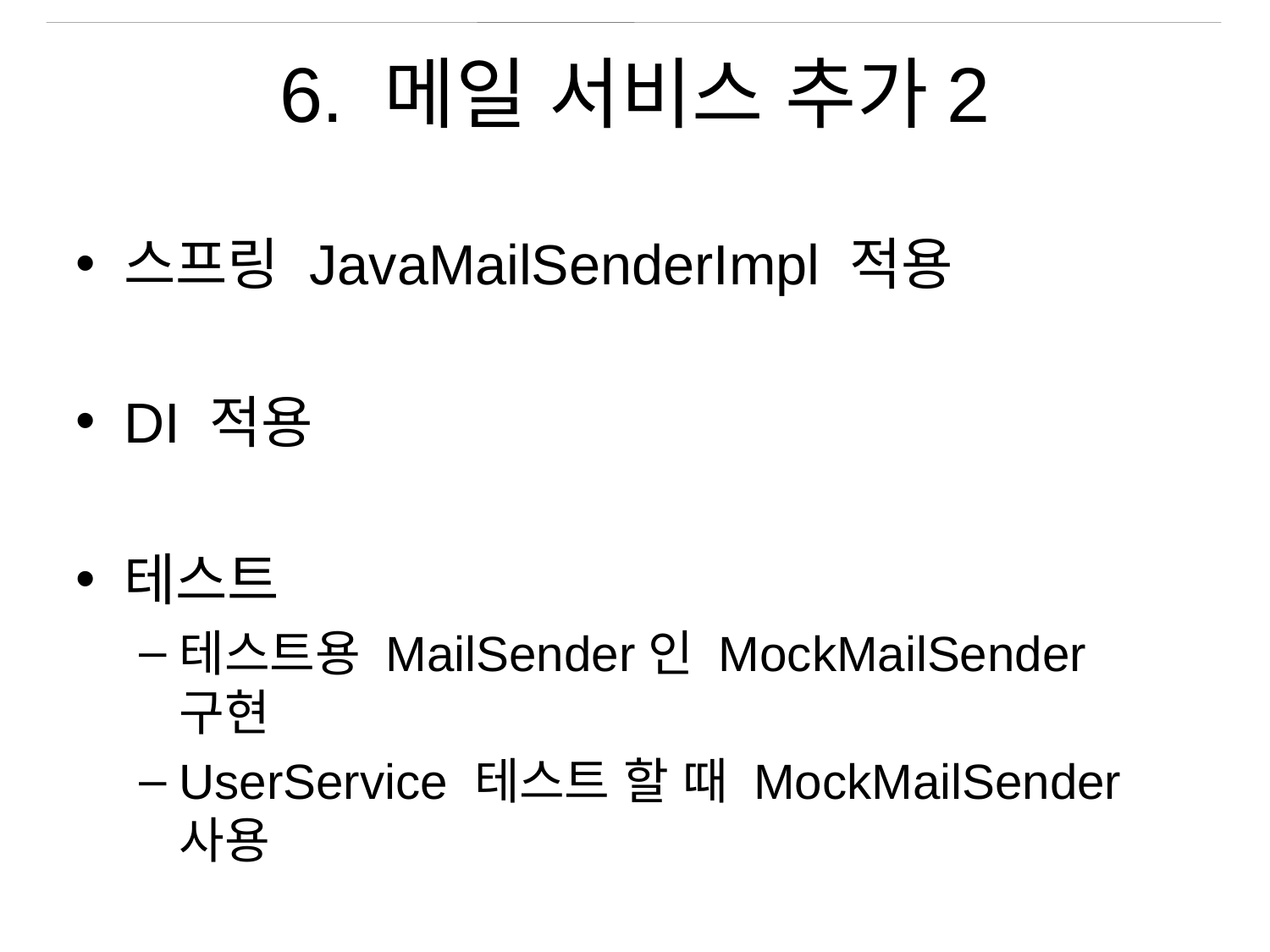

# 6. 메일 서비스 추가2
스프링 JavaMailSenderImpl 적용

DI 적용

테스트
테스트용 MailSender인 MockMailSender 구현
UserService 테스트 할 때 MockMailSender 사용